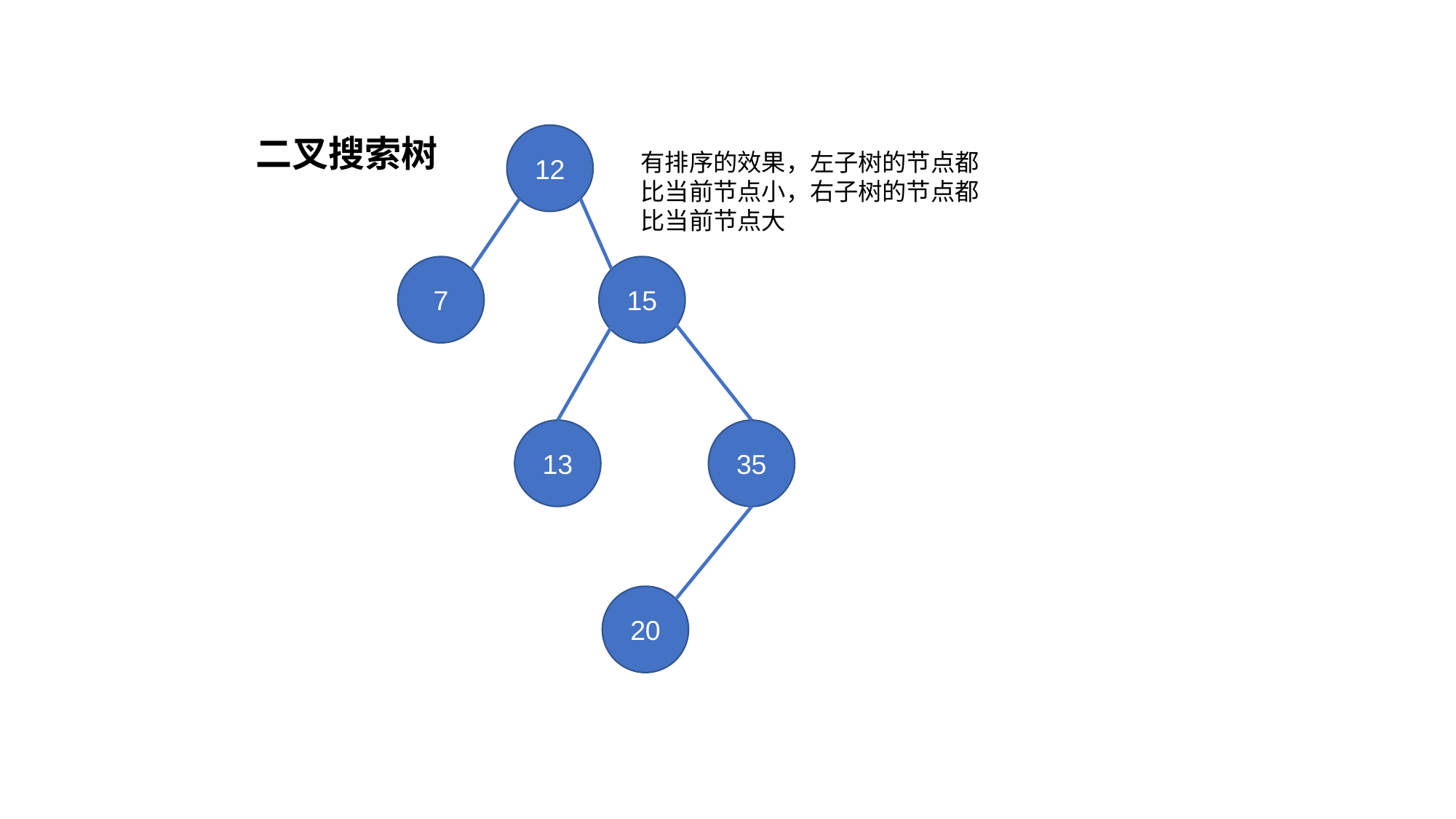

二叉搜索树
12
有排序的效果，左子树的节点都比当前节点小，右子树的节点都比当前节点大

7
15
13
35
20